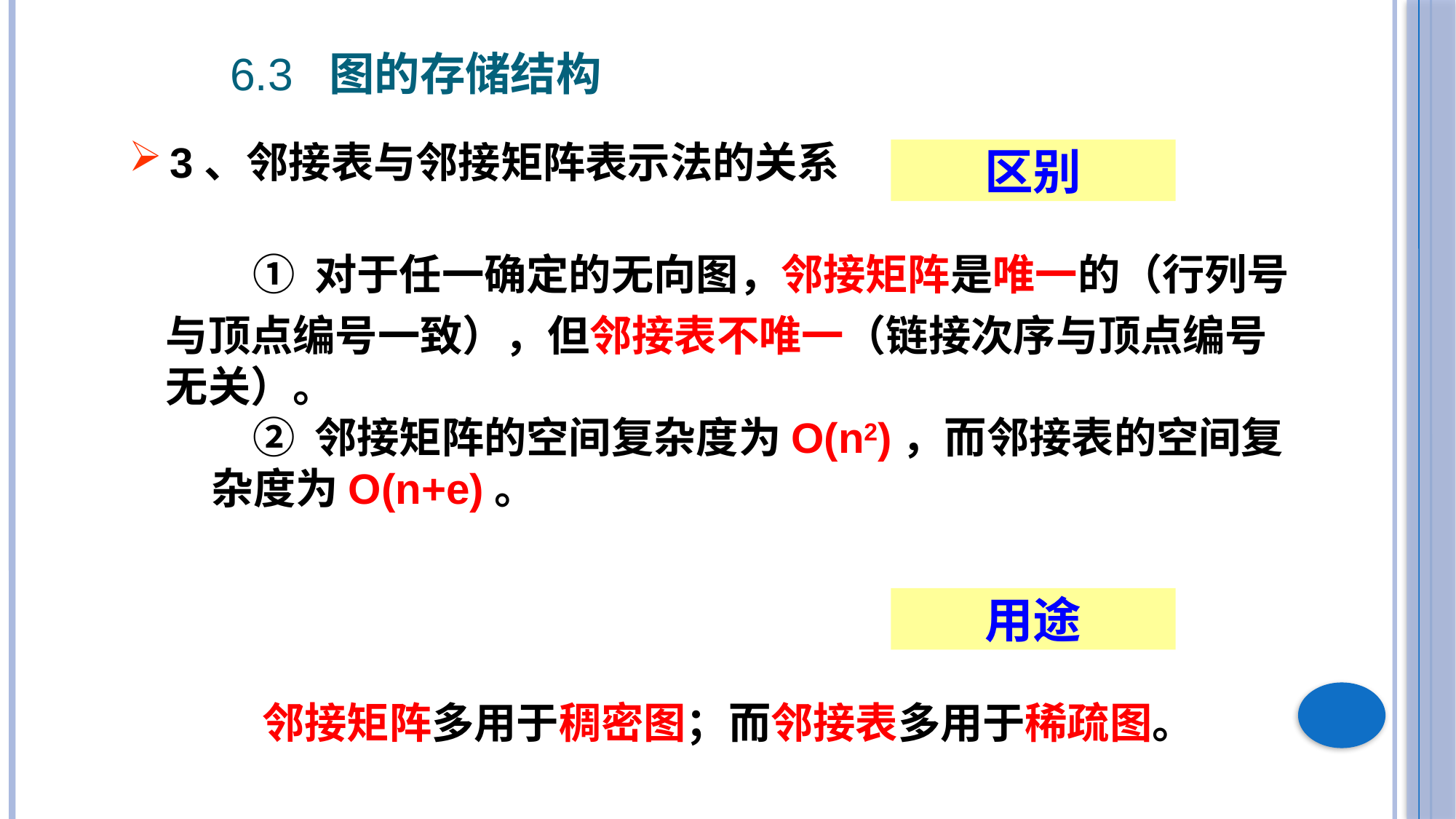

6.3  图的存储结构
3、邻接表与邻接矩阵表示法的关系

区别
         ① 对于任一确定的无向图，邻接矩阵是唯一的（行列号
与顶点编号一致），但邻接表不唯一（链接次序与顶点编号
无关）。
         ② 邻接矩阵的空间复杂度为O(n2)，而邻接表的空间复杂度为O(n+e)。
用途
         邻接矩阵多用于稠密图；而邻接表多用于稀疏图。